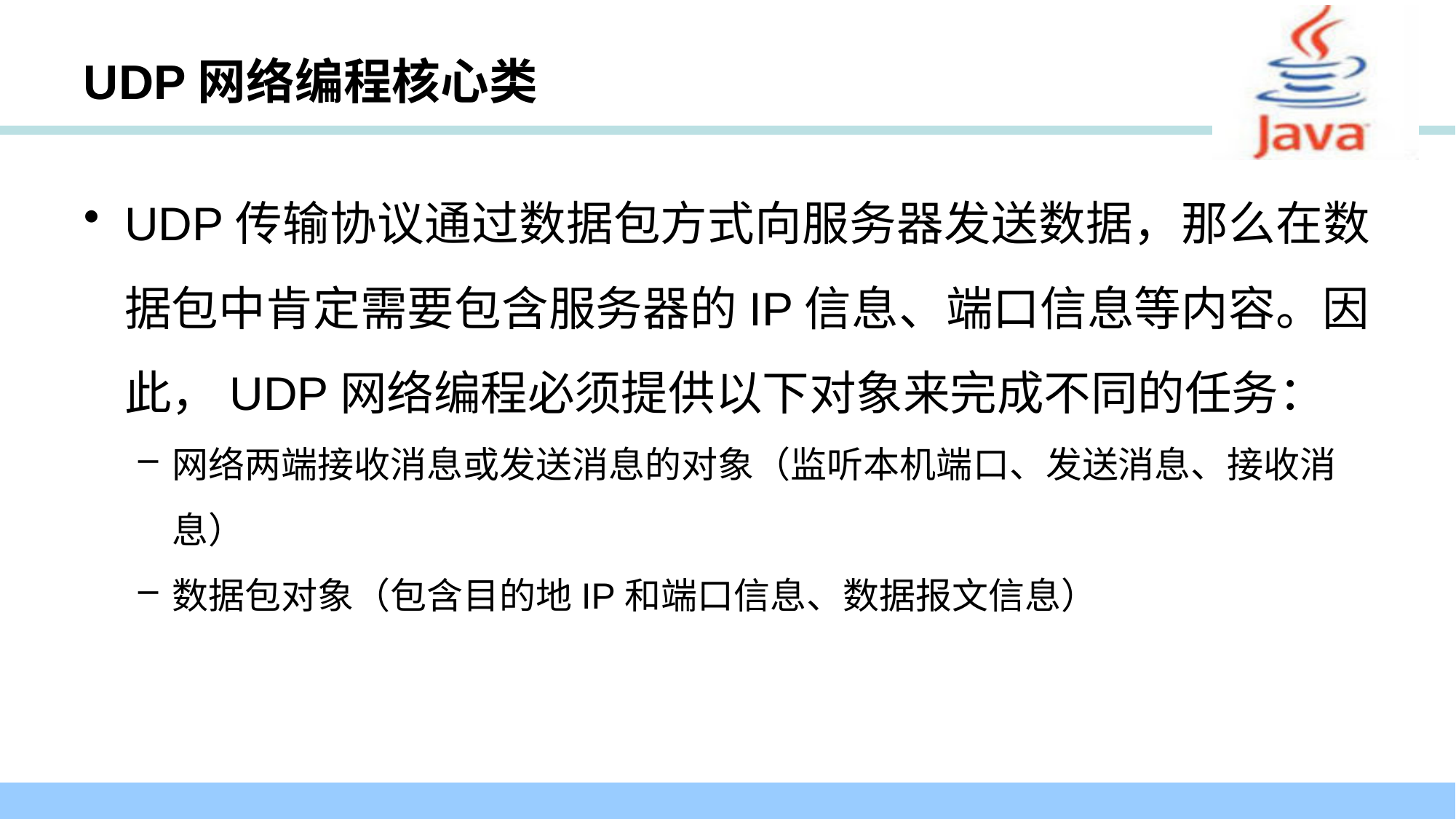

# UDP网络编程核心类
UDP传输协议通过数据包方式向服务器发送数据，那么在数据包中肯定需要包含服务器的IP信息、端口信息等内容。因此，UDP网络编程必须提供以下对象来完成不同的任务：
网络两端接收消息或发送消息的对象（监听本机端口、发送消息、接收消息）
数据包对象（包含目的地IP和端口信息、数据报文信息）